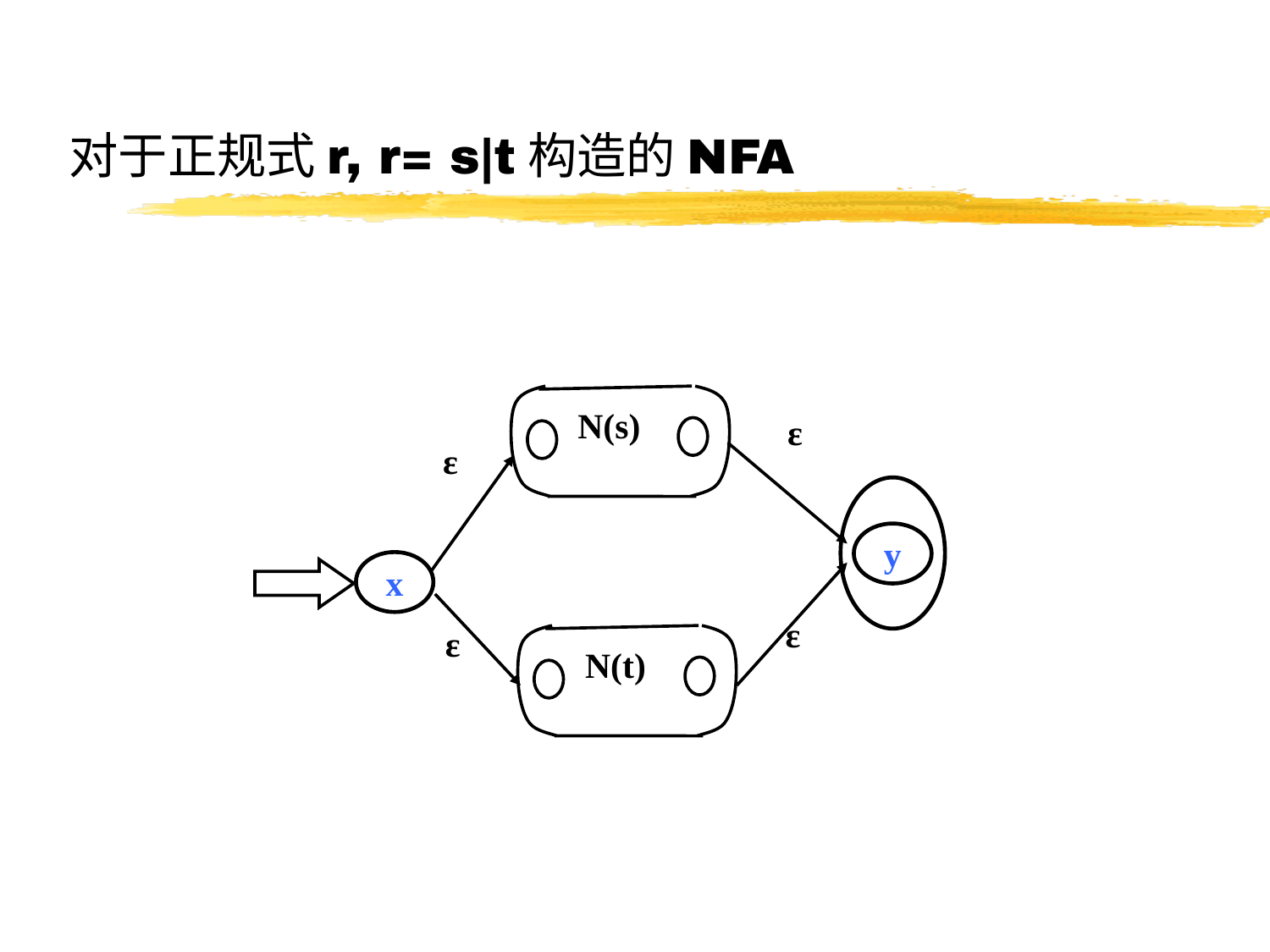

# 对于正规式r, r= s|t构造的NFA

N(s)

ε
ε

y
x

ε
ε

N(t)